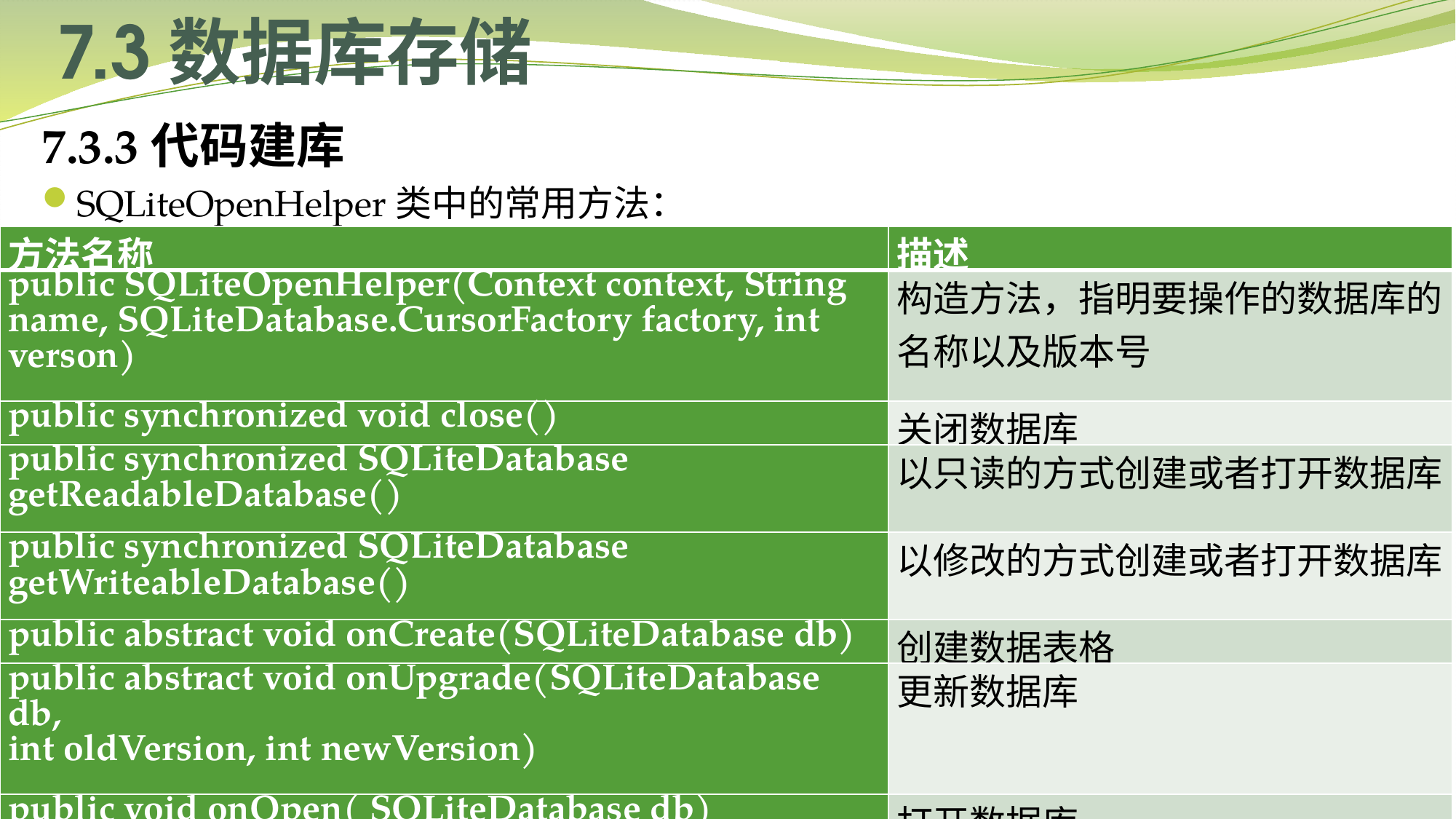

# 7.3数据库存储
7.3.3代码建库
SQLiteOpenHelper类中的常用方法：

| 方法名称 | 描述 |
| --- | --- |
| public SQLiteOpenHelper(Context context, String name, SQLiteDatabase.CursorFactory factory, int verson) | 构造方法，指明要操作的数据库的名称以及版本号 |
| public synchronized void close() | 关闭数据库 |
| public synchronized SQLiteDatabase getReadableDatabase() | 以只读的方式创建或者打开数据库 |
| public synchronized SQLiteDatabase getWriteableDatabase() | 以修改的方式创建或者打开数据库 |
| public abstract void onCreate(SQLiteDatabase db) | 创建数据表格 |
| public abstract void onUpgrade(SQLiteDatabase db, int oldVersion, int newVersion) | 更新数据库 |
| public void onOpen( SQLiteDatabase db) | 打开数据库 |